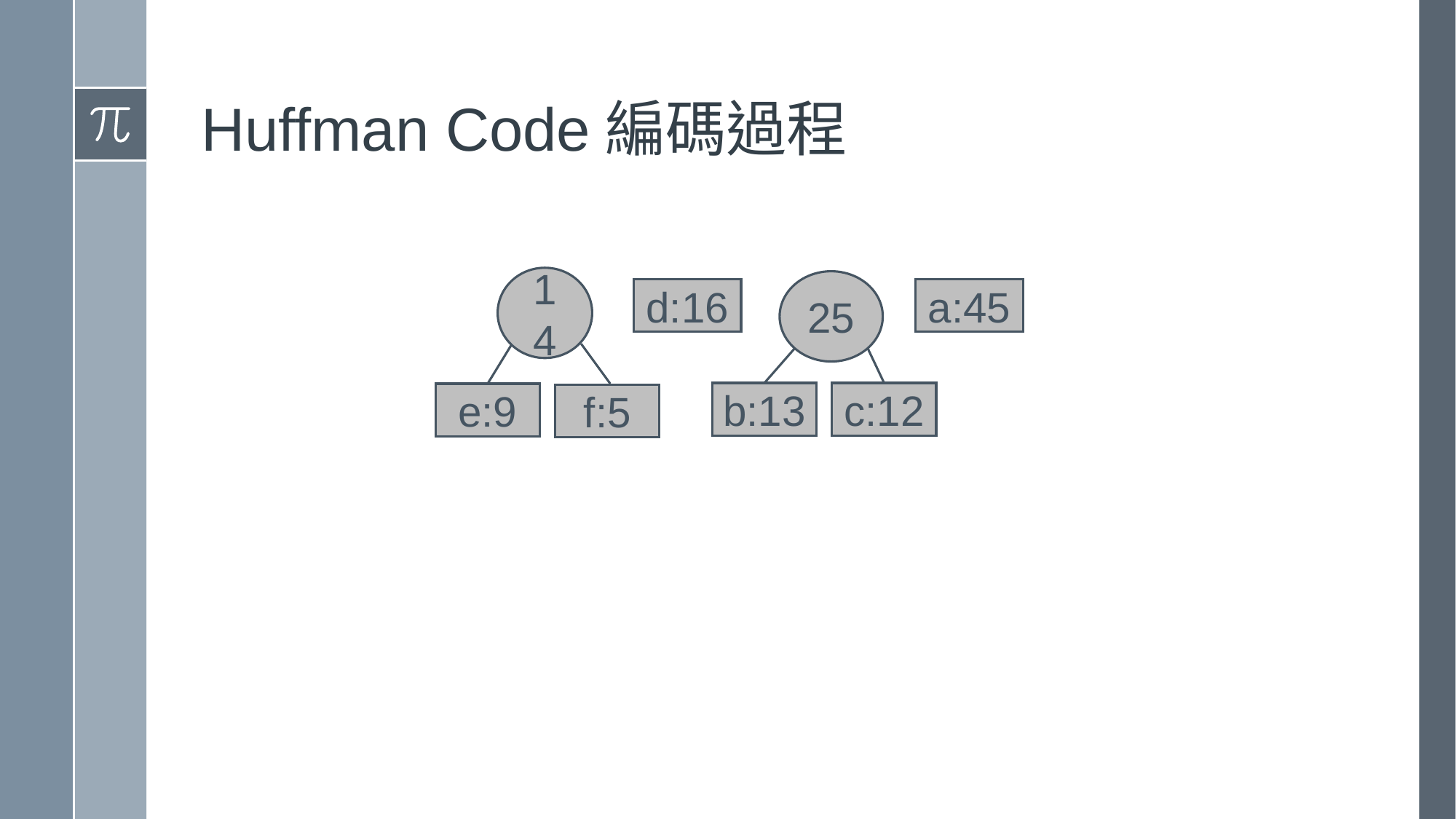

# Huffman Code編碼過程
14
25
d:16
a:45
b:13
c:12
e:9
f:5